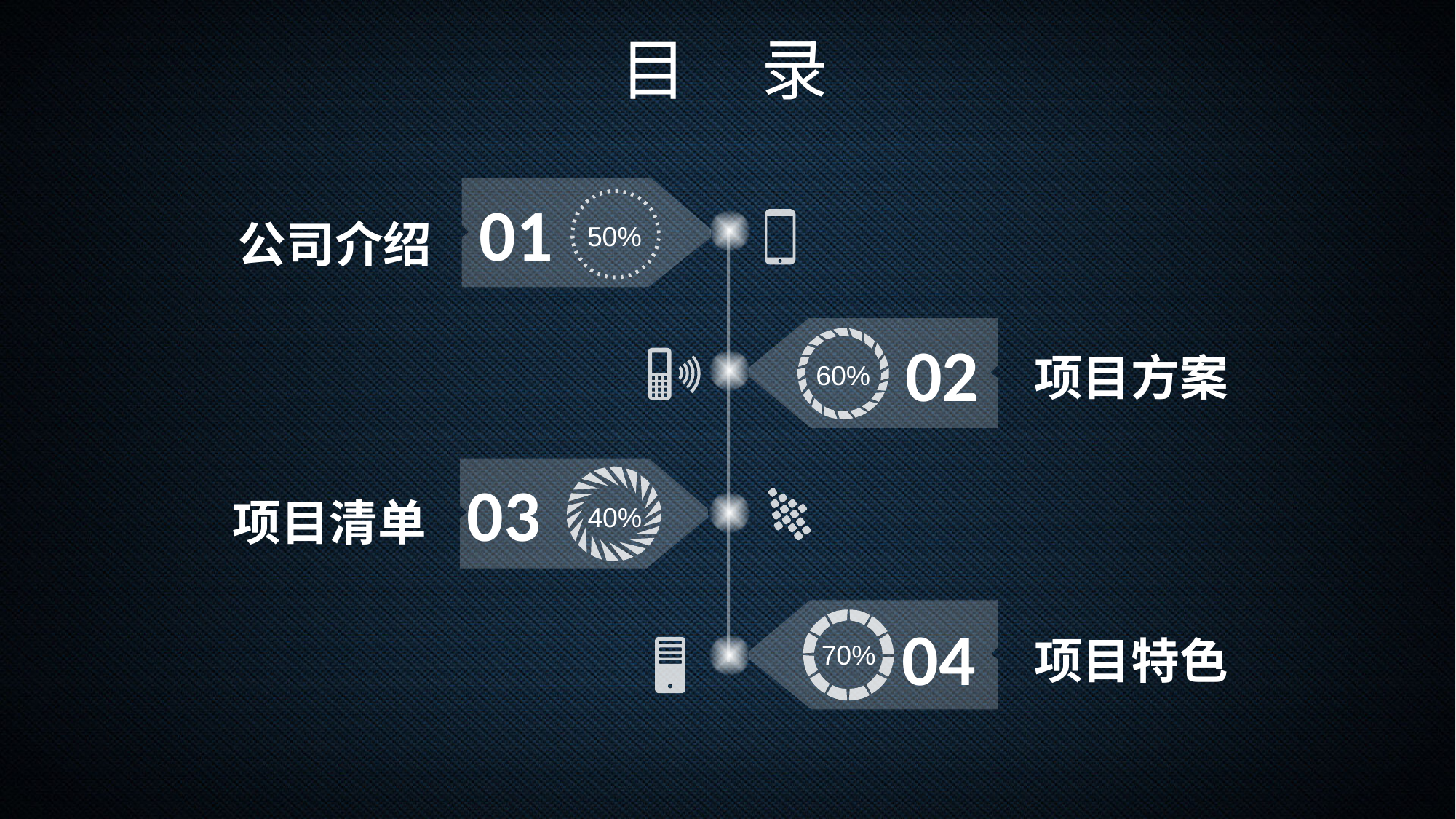

目     录

01

50%
公司介绍

02

60%
项目方案

03

40%
项目清单

04

70%
项目特色